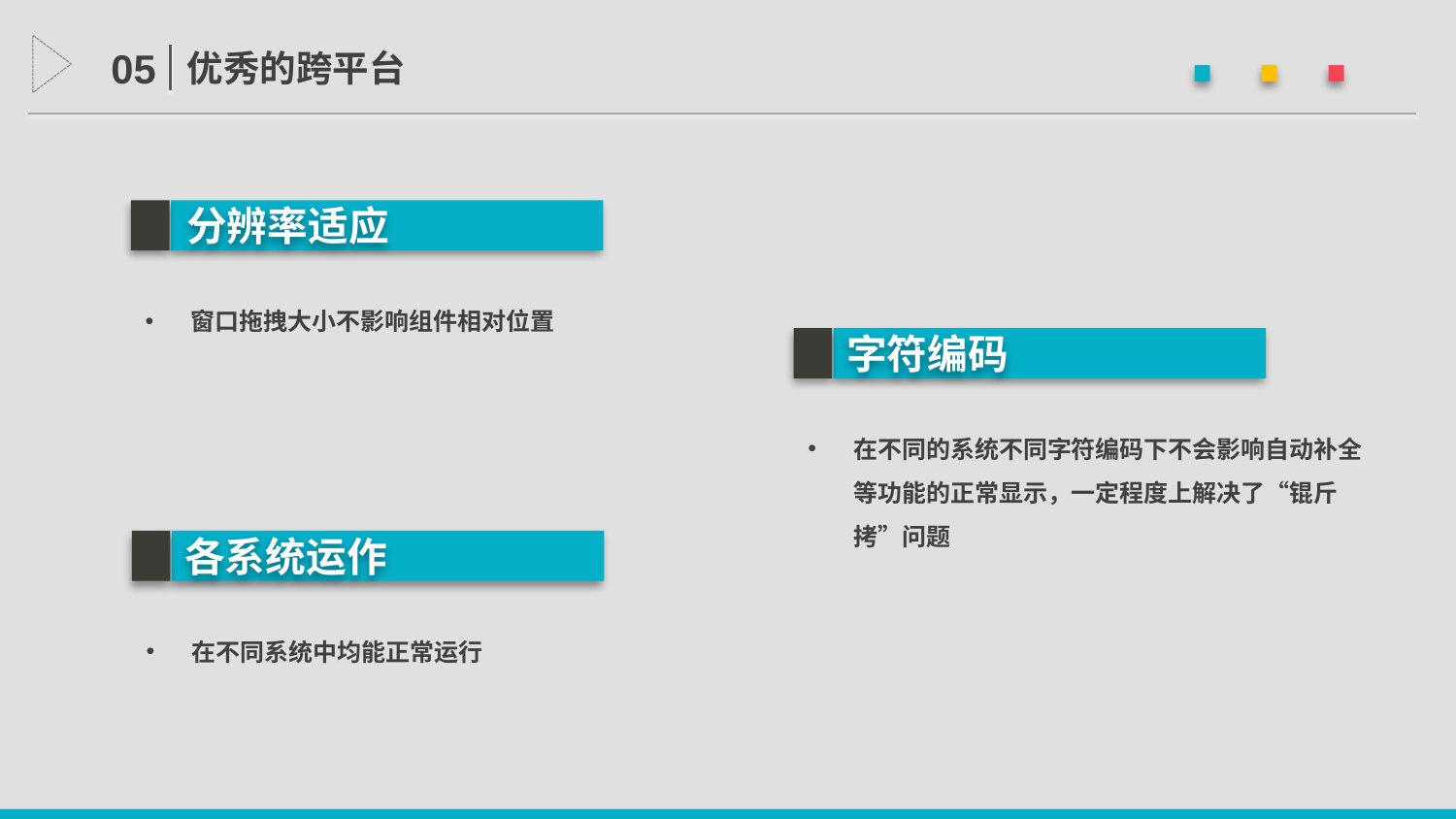

· · ·

05
优秀的跨平台

分辨率适应

窗口拖拽大小不影响组件相对位置
字符编码

在不同的系统不同字符编码下不会影响自动补全等功能的正常显示，一定程度上解决了“锟斤拷”问题
各系统运作

在不同系统中均能正常运行